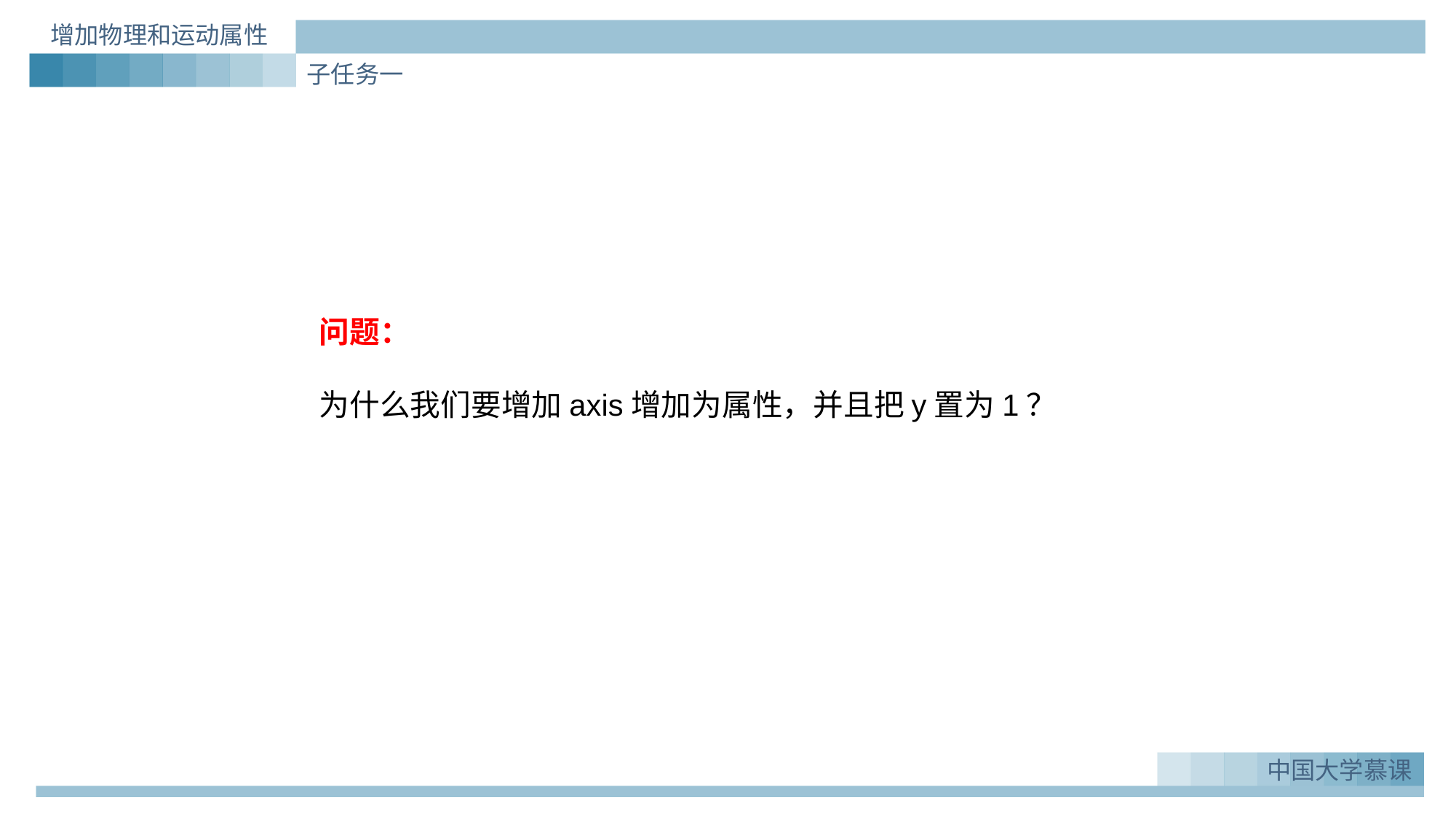

增加物理和运动属性
子任务一
问题：

为什么我们要增加axis增加为属性，并且把y置为1？
中国大学慕课